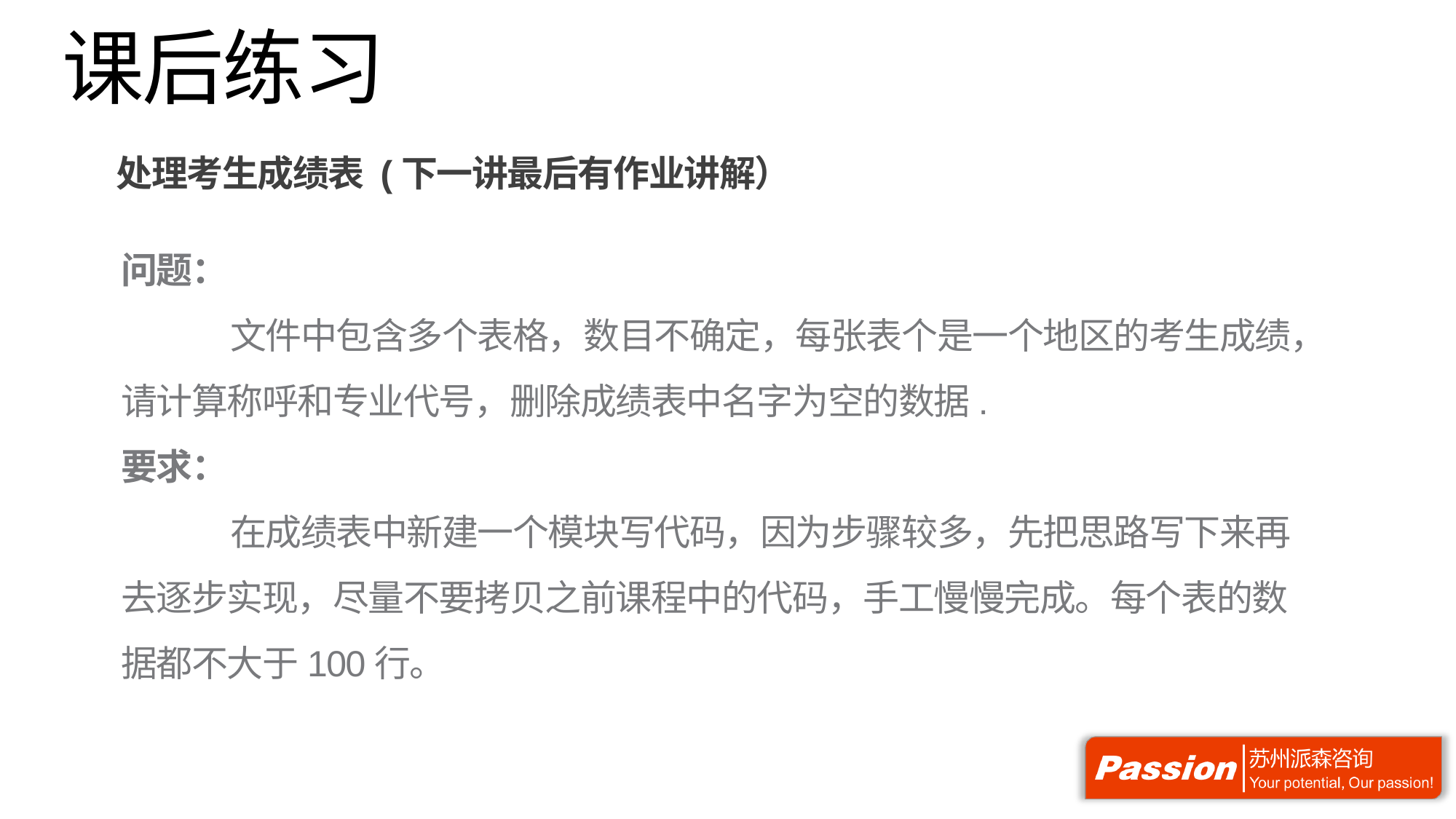

# 课后练习
处理考生成绩表 (下一讲最后有作业讲解）
问题：
	文件中包含多个表格，数目不确定，每张表个是一个地区的考生成绩，请计算称呼和专业代号，删除成绩表中名字为空的数据.
要求：
	在成绩表中新建一个模块写代码，因为步骤较多，先把思路写下来再去逐步实现，尽量不要拷贝之前课程中的代码，手工慢慢完成。每个表的数据都不大于100行。